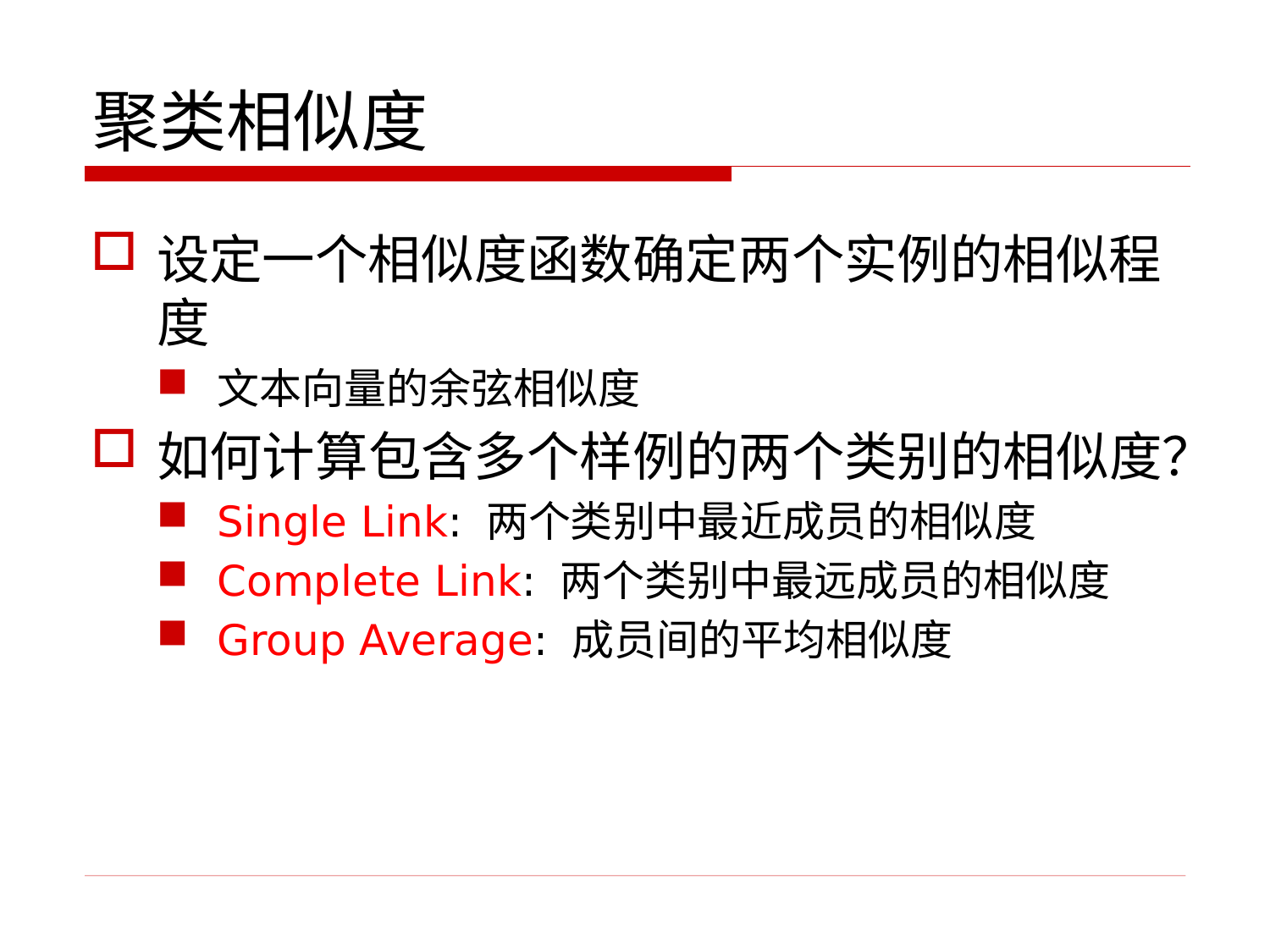

# 聚类相似度
设定一个相似度函数确定两个实例的相似程度
文本向量的余弦相似度
如何计算包含多个样例的两个类别的相似度？
Single Link: 两个类别中最近成员的相似度
Complete Link: 两个类别中最远成员的相似度
Group Average: 成员间的平均相似度